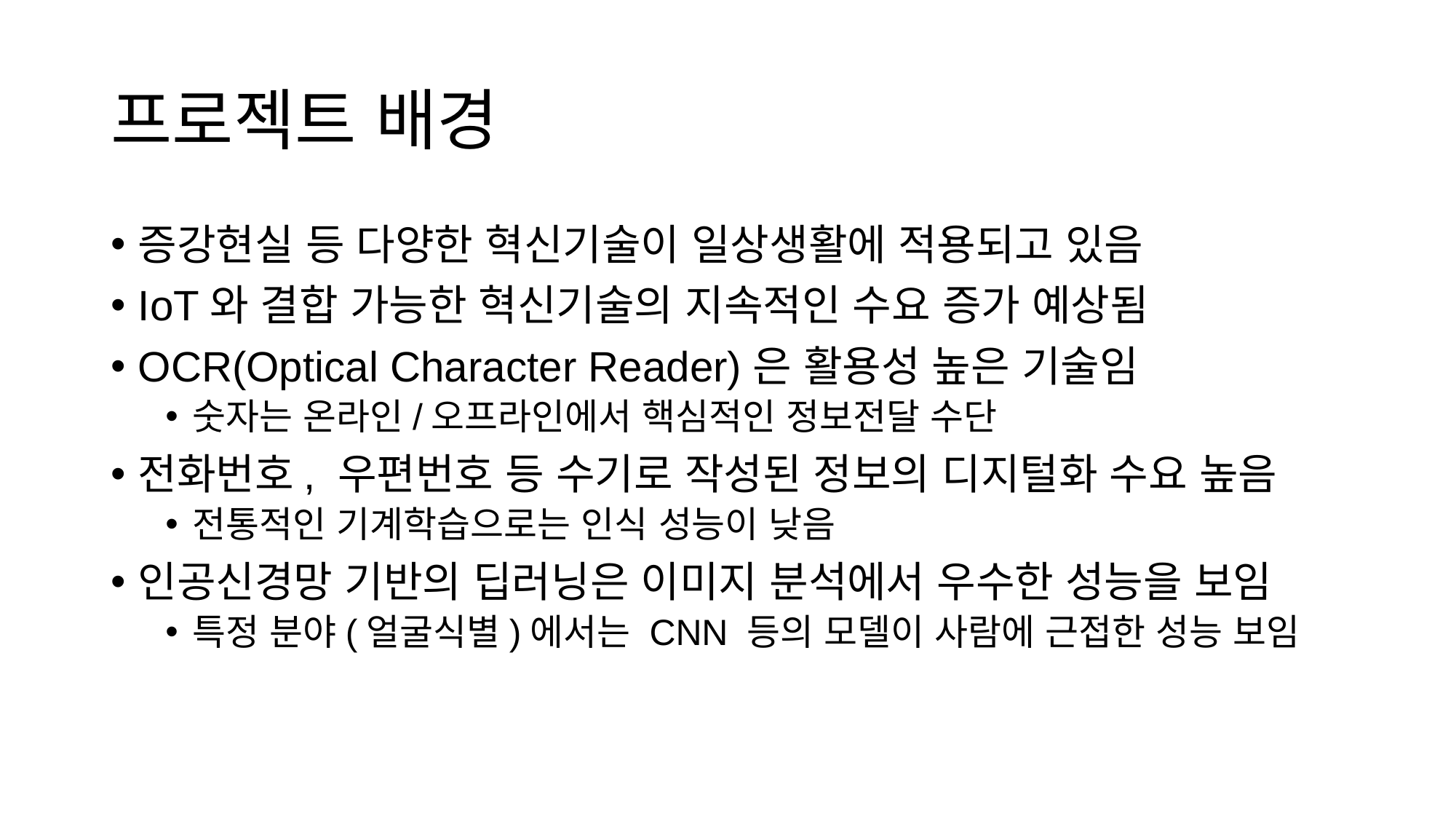

# 프로젝트 배경
증강현실 등 다양한 혁신기술이 일상생활에 적용되고 있음
IoT와 결합 가능한 혁신기술의 지속적인 수요 증가 예상됨
OCR(Optical Character Reader)은 활용성 높은 기술임
숫자는 온라인/오프라인에서 핵심적인 정보전달 수단
전화번호, 우편번호 등 수기로 작성된 정보의 디지털화 수요 높음
전통적인 기계학습으로는 인식 성능이 낮음
인공신경망 기반의 딥러닝은 이미지 분석에서 우수한 성능을 보임
특정 분야(얼굴식별)에서는 CNN 등의 모델이 사람에 근접한 성능 보임